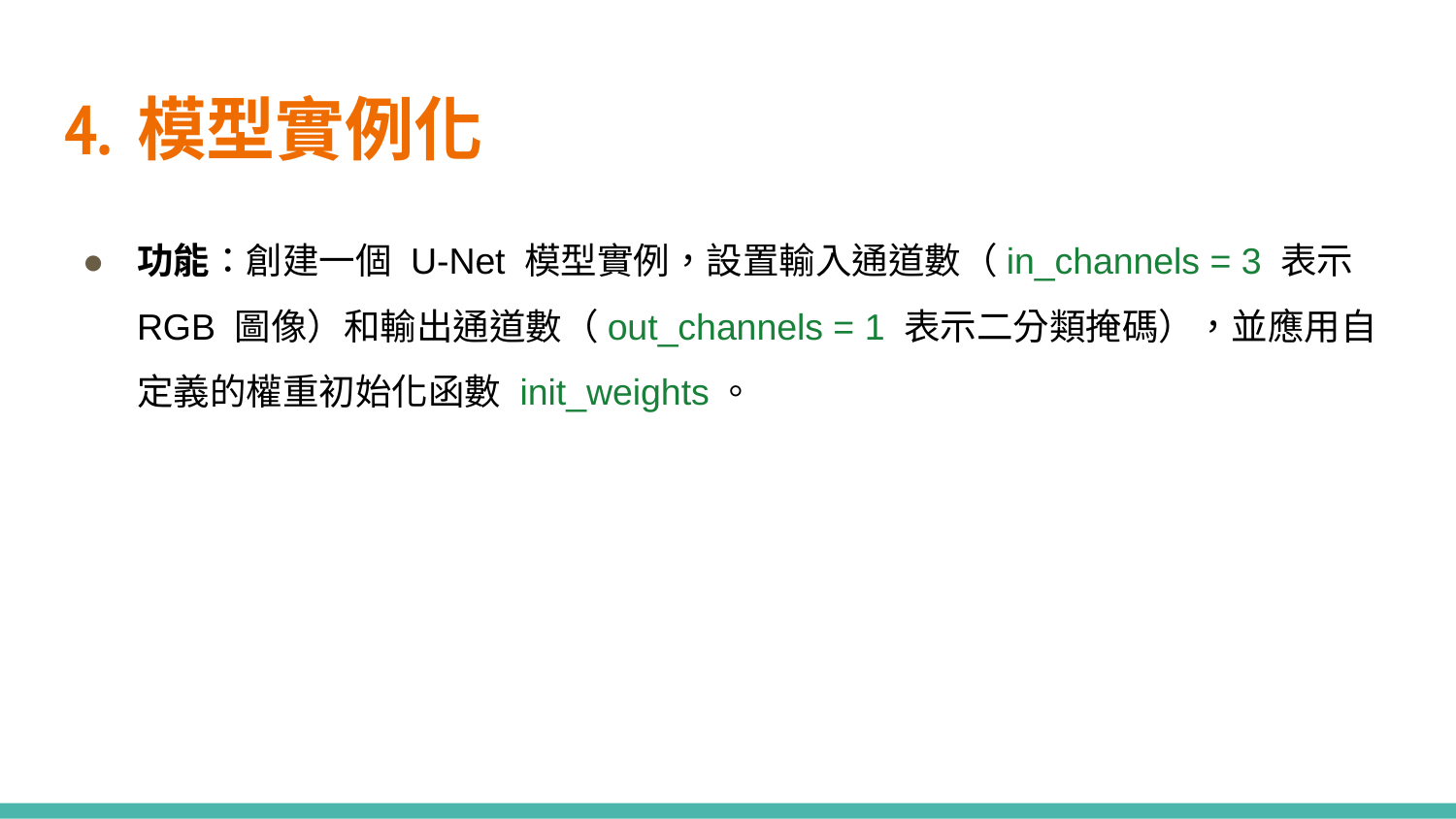

# 4. 模型實例化
功能：創建一個 U-Net 模型實例，設置輸入通道數（in_channels = 3 表示 RGB 圖像）和輸出通道數（out_channels = 1 表示二分類掩碼），並應用自定義的權重初始化函數 init_weights。